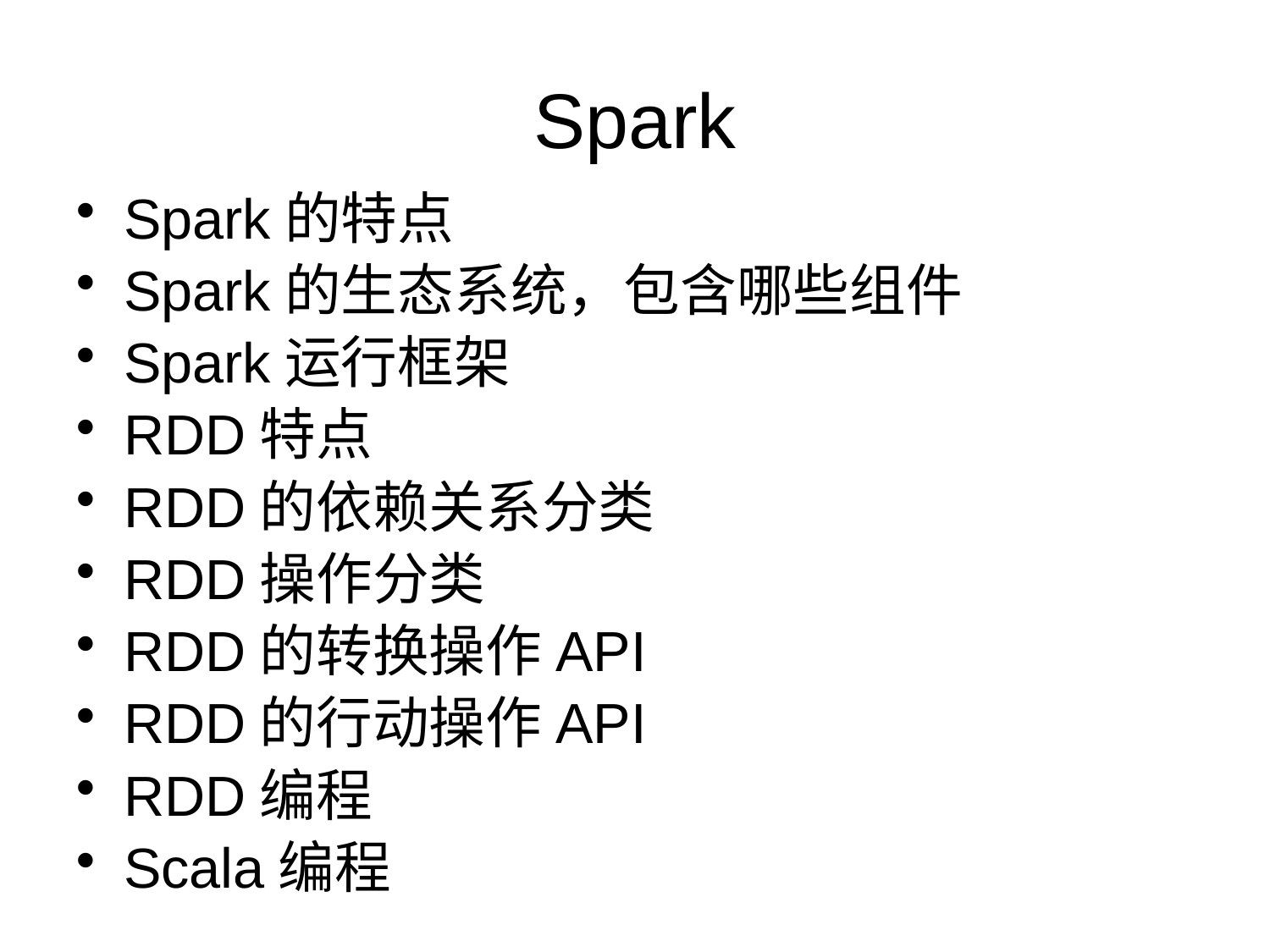

# Spark
Spark的特点
Spark的生态系统，包含哪些组件
Spark运行框架
RDD特点
RDD的依赖关系分类
RDD操作分类
RDD的转换操作API
RDD的行动操作API
RDD编程
Scala编程